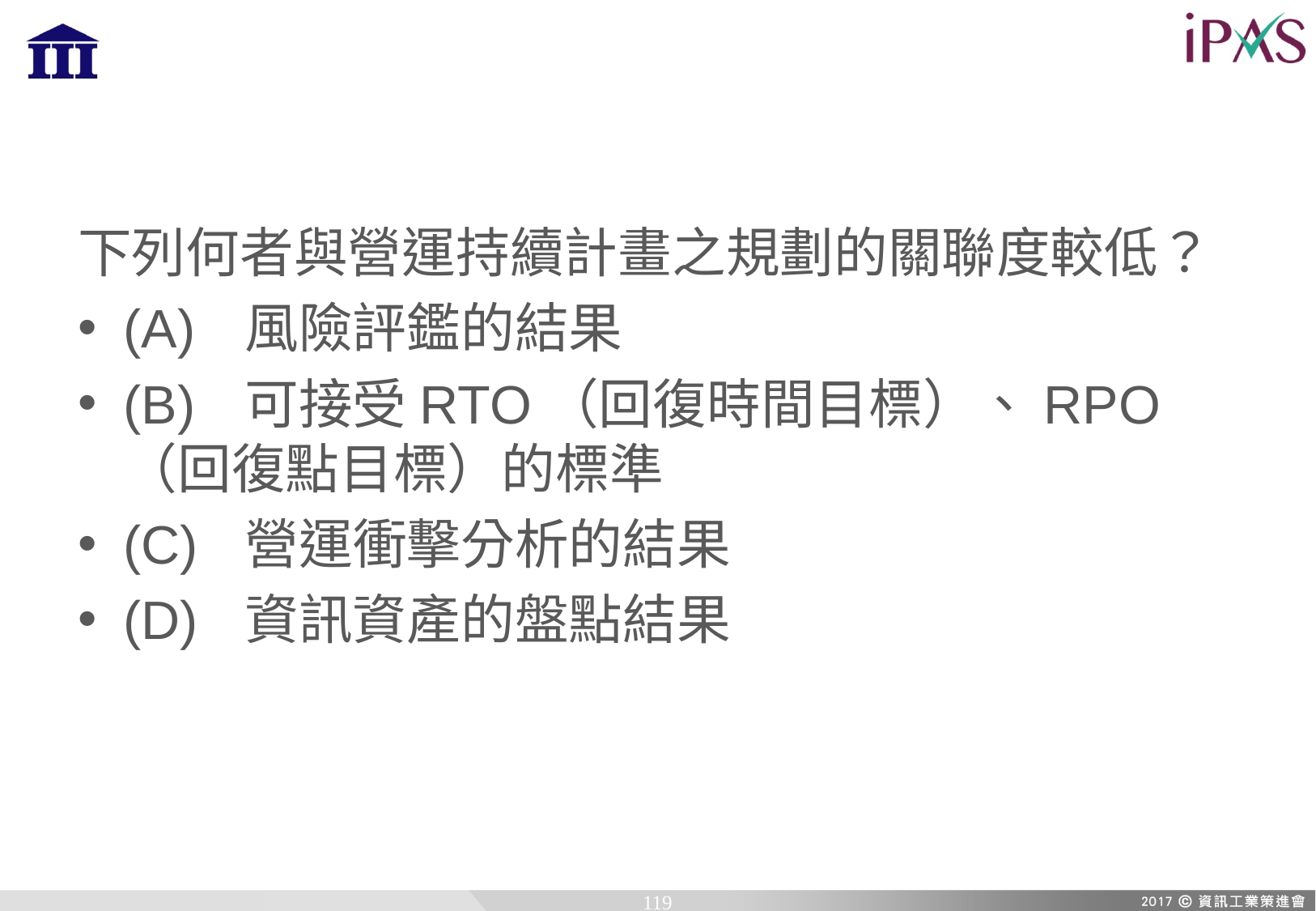

下列何者與營運持續計畫之規劃的關聯度較低？
(A)	風險評鑑的結果
(B)	可接受RTO（回復時間目標）、RPO（回復點目標）的標準
(C)	營運衝擊分析的結果
(D)	資訊資產的盤點結果
119